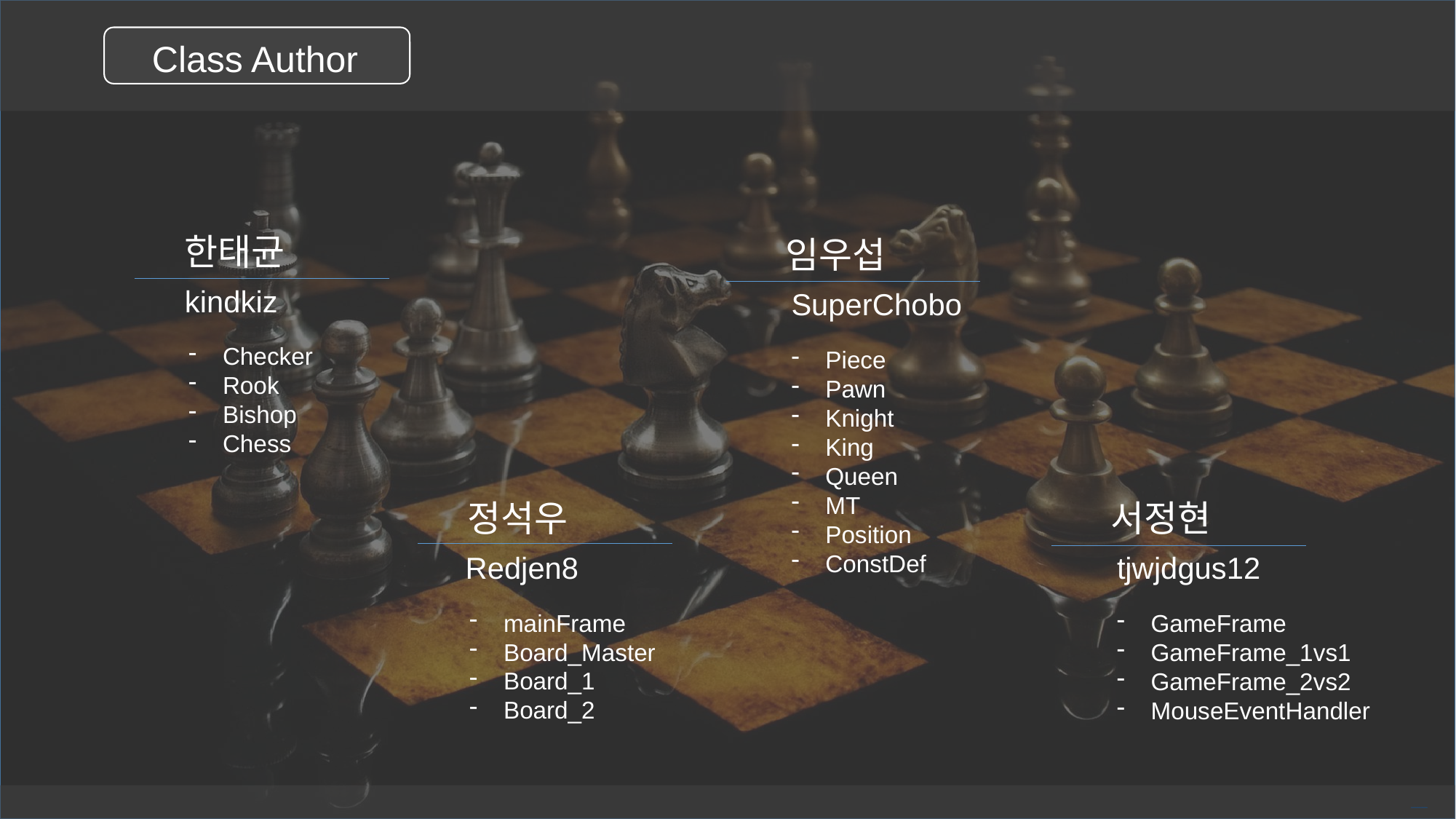

Class Author
한태균
임우섭
kindkiz
SuperChobo
Checker
Rook
Bishop
Chess
Piece
Pawn
Knight
King
Queen
MT
Position
ConstDef
정석우
서정현
Redjen8
tjwjdgus12
mainFrame
Board_Master
Board_1
Board_2
GameFrame
GameFrame_1vs1
GameFrame_2vs2
MouseEventHandler

Free PowerPoint Templates